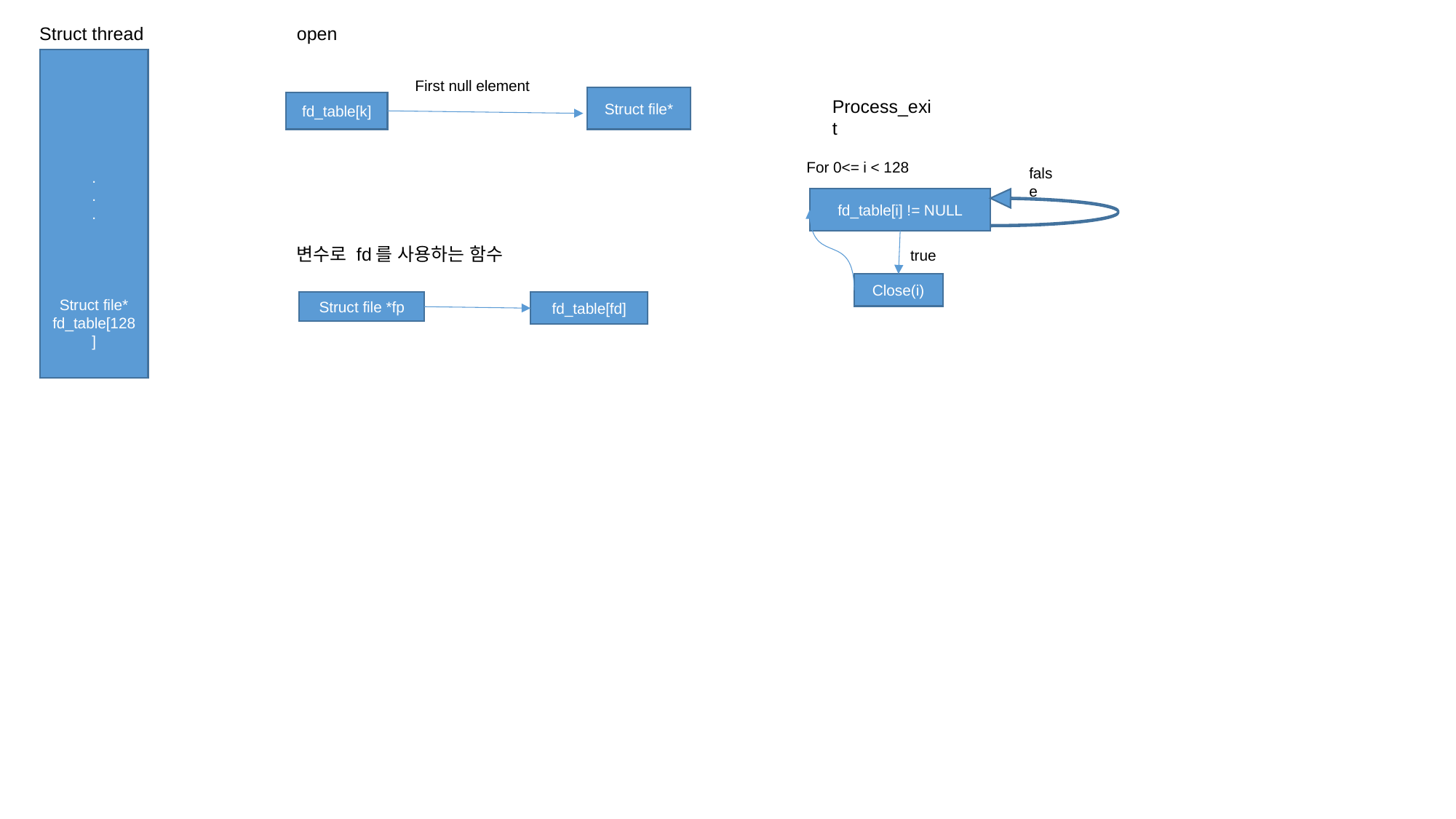

Struct thread
open

.
.
.

Struct file* fd_table[128]
First null element
Struct file*
Process_exit
fd_table[k]
For 0<= i < 128
false
fd_table[i] != NULL

변수로 fd를 사용하는 함수
true
Close(i)
Struct file *fp
fd_table[fd]